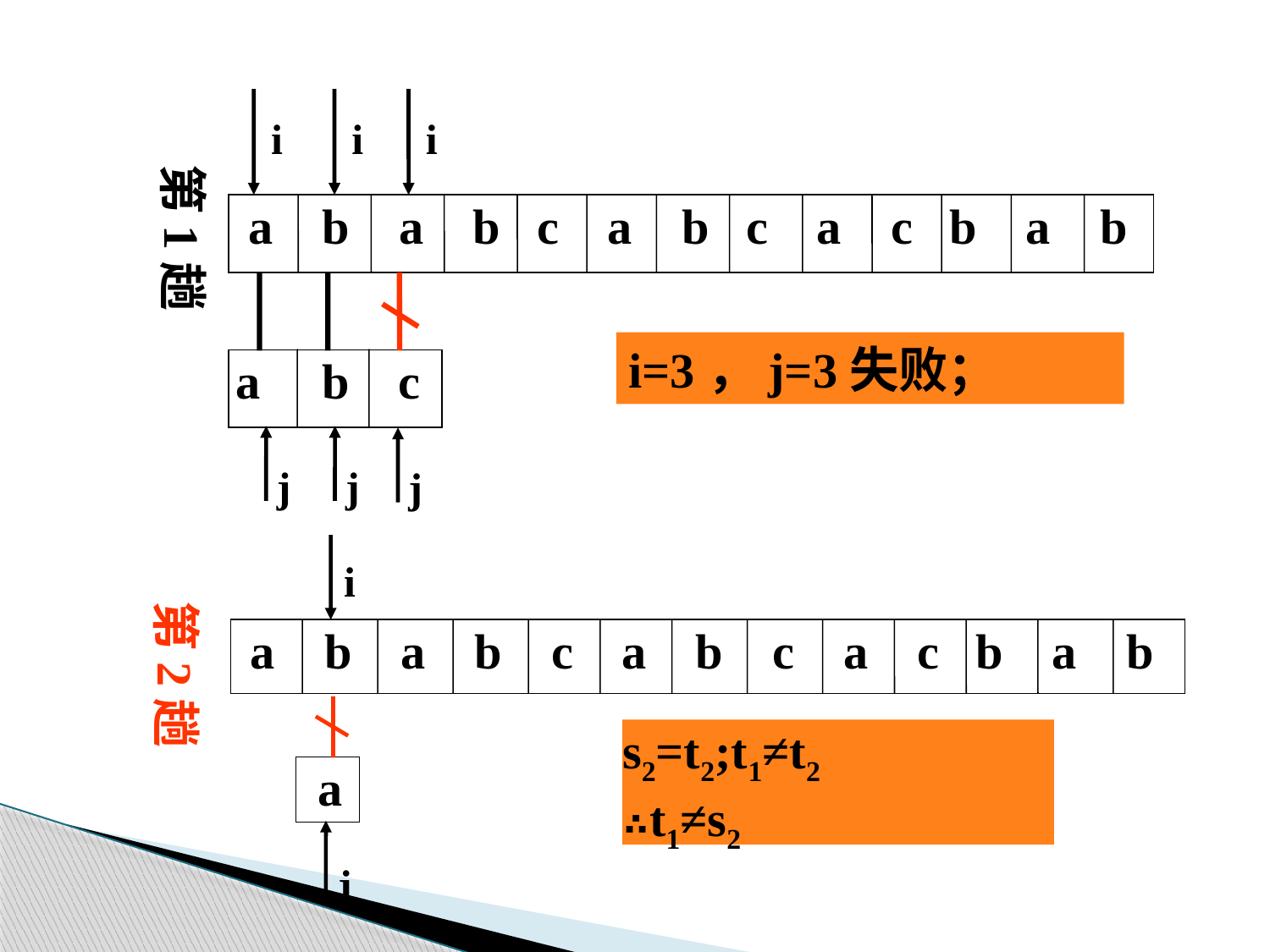

i

i

i
第1趟
 a    b    a    b   c    a    b   c    a    c   b    a    b

i=3，j=3失败；

a     b    c

j

j

j

i

j

第2趟
 a    b    a    b    c    a    b    c    a    c   b    a    b

s2=t2;t1≠t2
∴t1≠s2

a